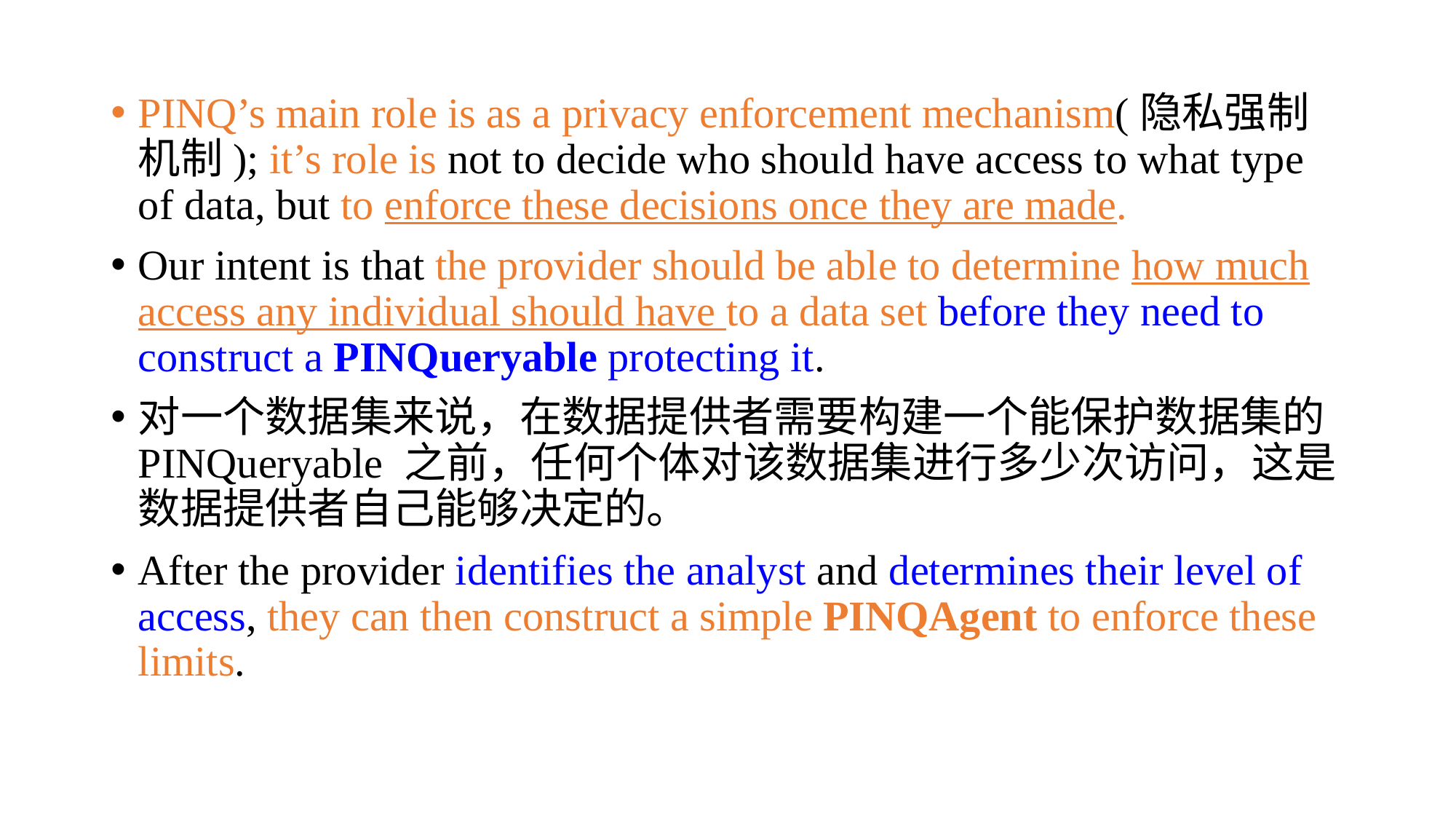

PINQ’s main role is as a privacy enforcement mechanism(隐私强制机制); it’s role is not to decide who should have access to what type
of data, but to enforce these decisions once they are made.
Our intent is that the provider should be able to determine how much access any individual should have to a data set before they need to construct a PINQueryable protecting it.
对一个数据集来说，在数据提供者需要构建一个能保护数据集的PINQueryable 之前，任何个体对该数据集进行多少次访问，这是数据提供者自己能够决定的。
After the provider identifies the analyst and determines their level of access, they can then construct a simple PINQAgent to enforce these limits.